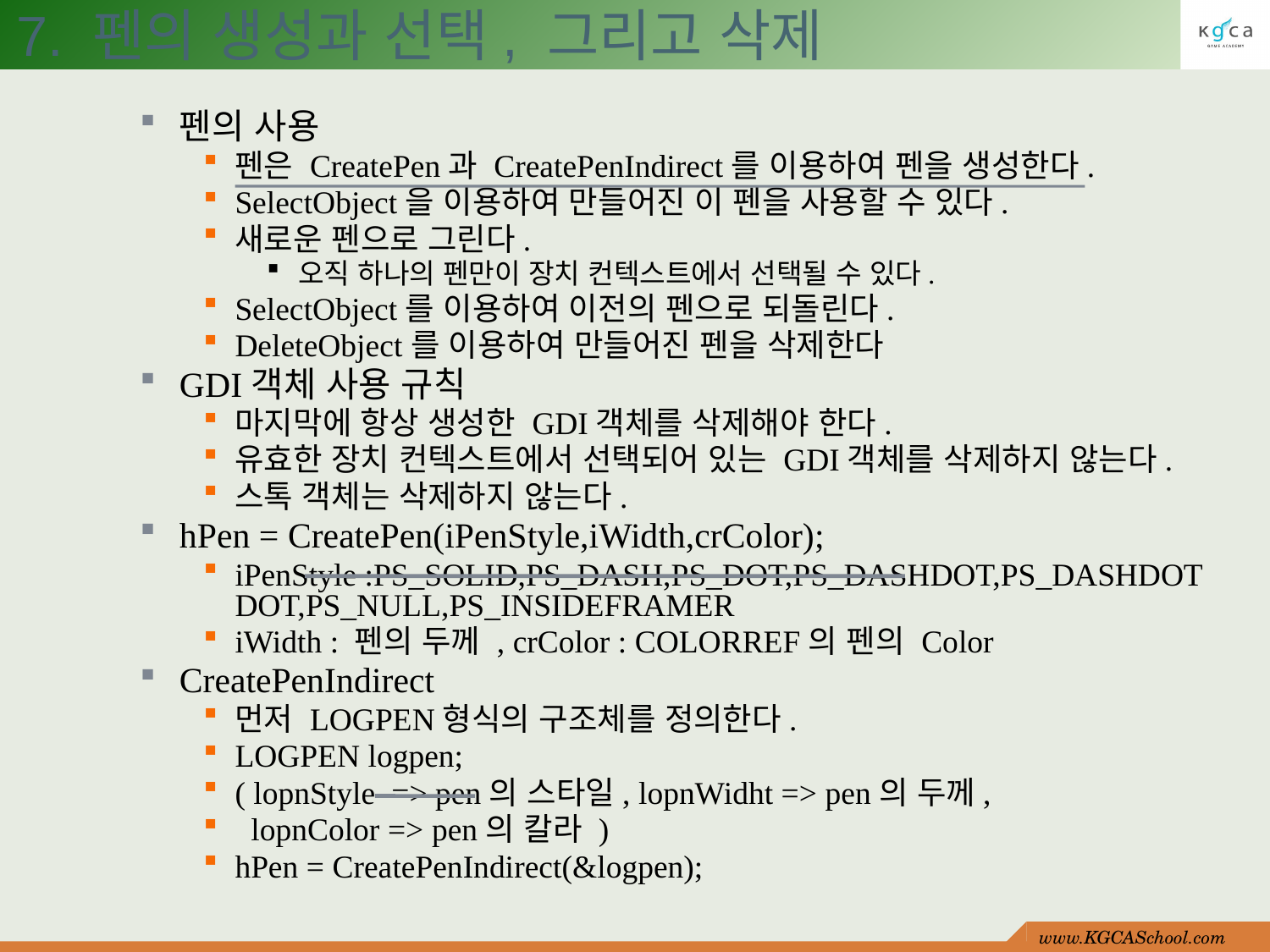

7. 펜의 생성과 선택, 그리고 삭제
펜의 사용
펜은 CreatePen과 CreatePenIndirect를 이용하여 펜을 생성한다.
SelectObject을 이용하여 만들어진 이 펜을 사용할 수 있다.
새로운 펜으로 그린다.
오직 하나의 펜만이 장치 컨텍스트에서 선택될 수 있다.
SelectObject를 이용하여 이전의 펜으로 되돌린다.
DeleteObject를 이용하여 만들어진 펜을 삭제한다
GDI객체 사용 규칙
마지막에 항상 생성한 GDI객체를 삭제해야 한다.
유효한 장치 컨텍스트에서 선택되어 있는 GDI객체를 삭제하지 않는다.
스톡 객체는 삭제하지 않는다.
hPen = CreatePen(iPenStyle,iWidth,crColor);
iPenStyle :PS_SOLID,PS_DASH,PS_DOT,PS_DASHDOT,PS_DASHDOTDOT,PS_NULL,PS_INSIDEFRAMER
iWidth : 펜의 두께 , crColor : COLORREF의 펜의 Color
CreatePenIndirect
먼저 LOGPEN형식의 구조체를 정의한다.
LOGPEN logpen;
( lopnStyle  => pen의 스타일, lopnWidht => pen의 두께,
  lopnColor => pen의 칼라 )
hPen = CreatePenIndirect(&logpen);